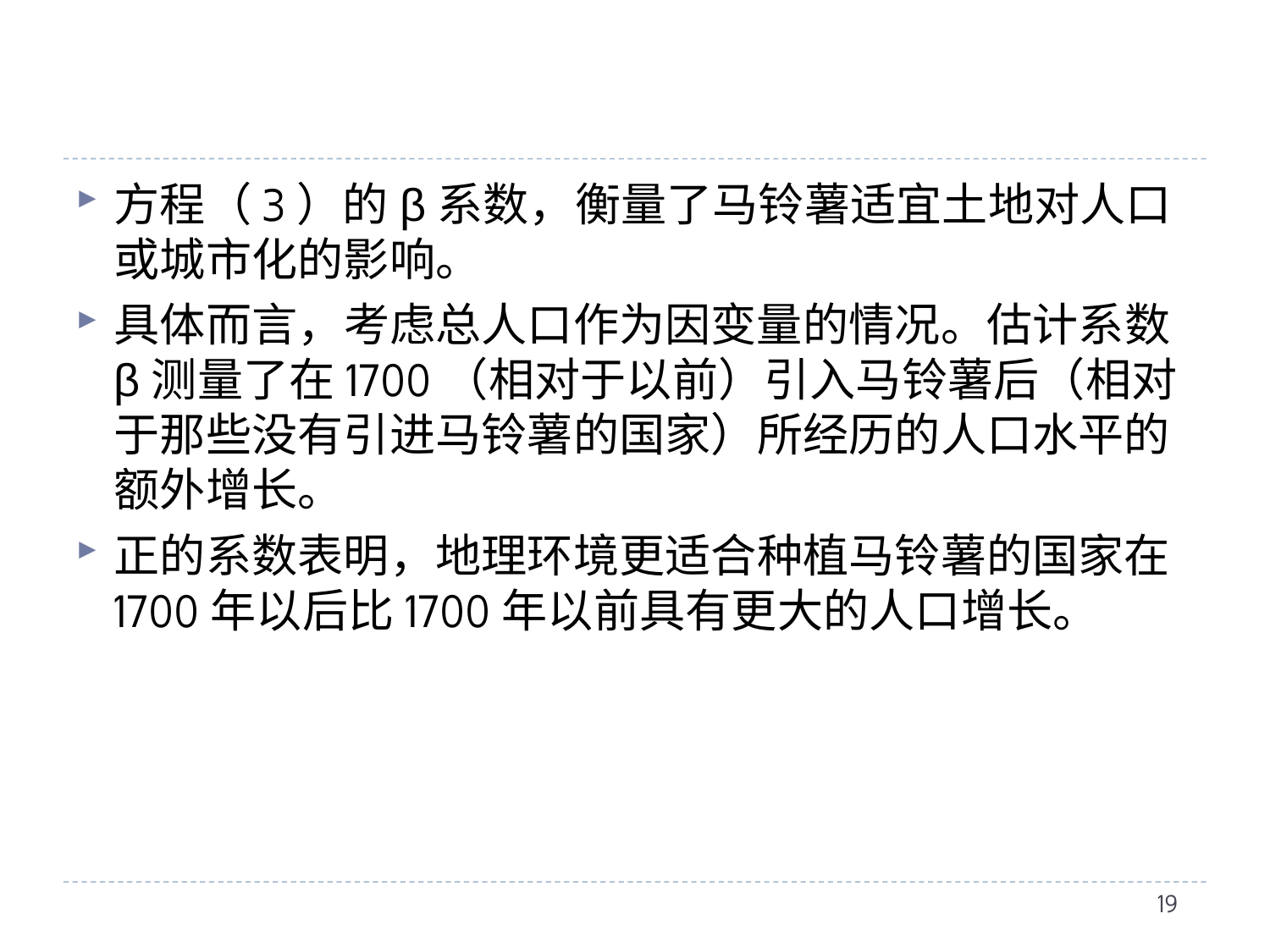

方程（3）的β系数，衡量了马铃薯适宜土地对人口或城市化的影响。
具体而言，考虑总人口作为因变量的情况。估计系数β测量了在1700（相对于以前）引入马铃薯后（相对于那些没有引进马铃薯的国家）所经历的人口水平的额外增长。
正的系数表明，地理环境更适合种植马铃薯的国家在1700年以后比1700年以前具有更大的人口增长。

19